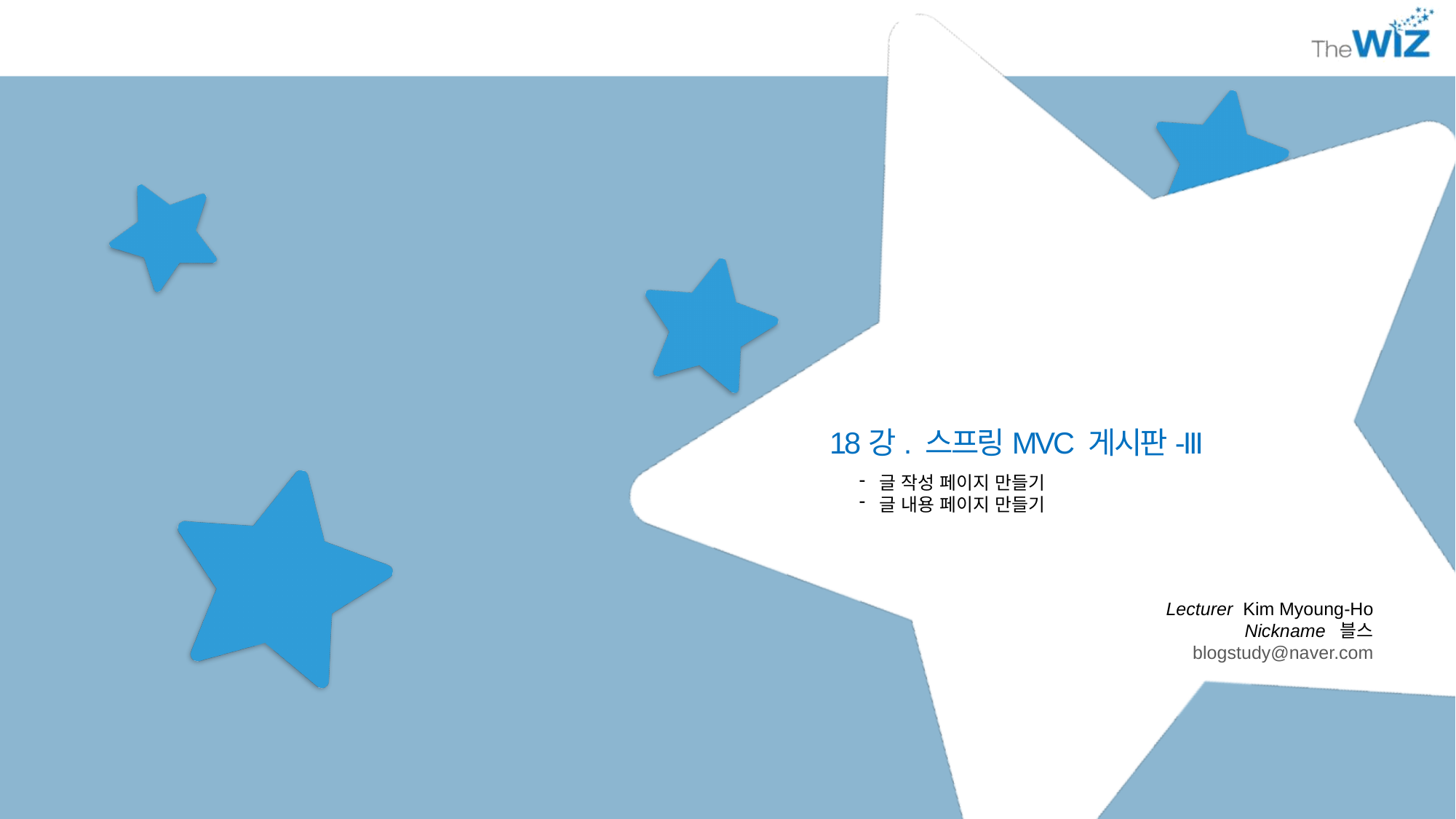

18강. 스프링MVC 게시판-III
글 작성 페이지 만들기
글 내용 페이지 만들기
Lecturer  Kim Myoung-Ho
Nickname  블스
blogstudy@naver.com